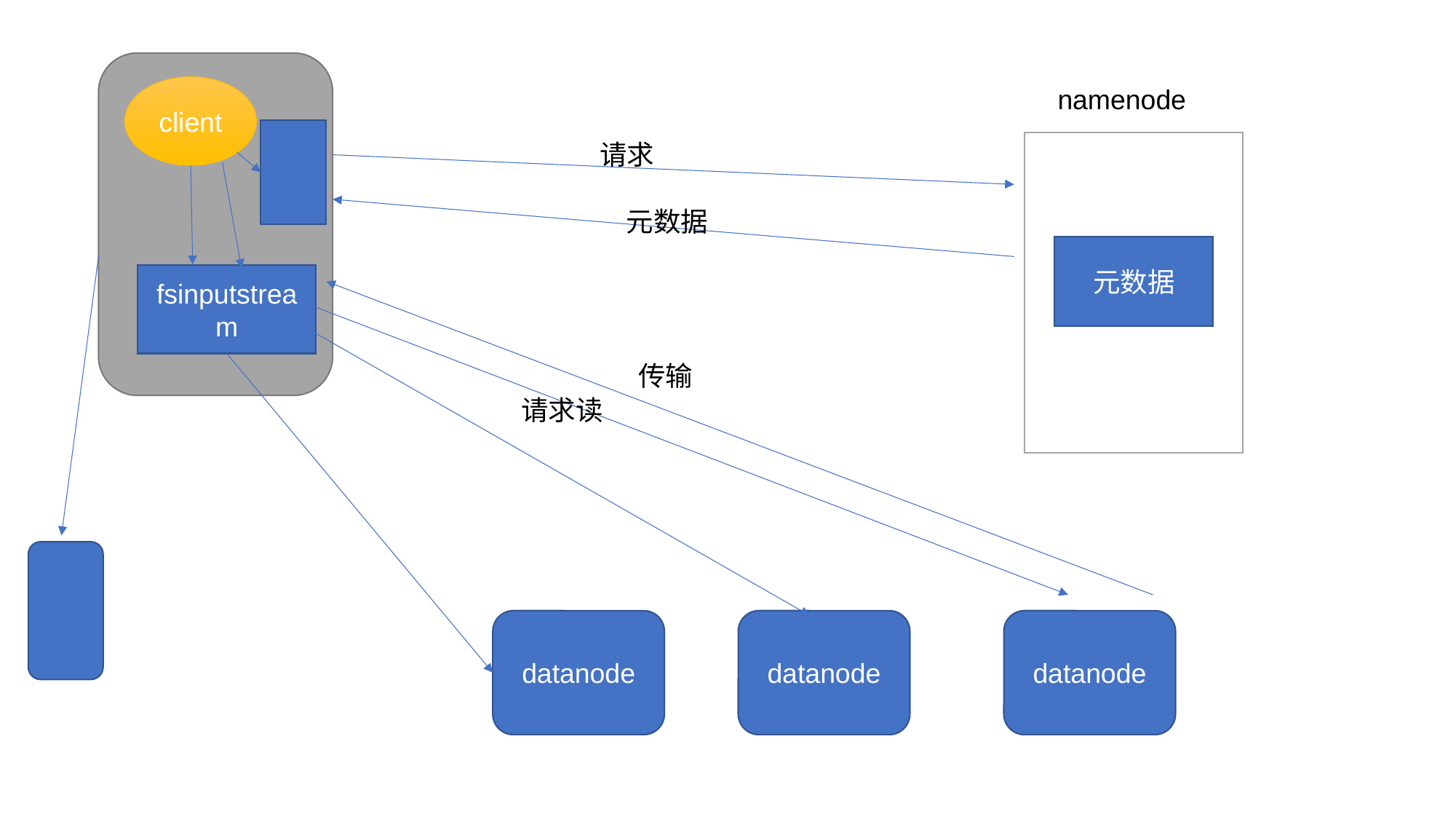

client
namenode

请求

元数据
元数据
fsinputstream
传输
请求读

datanode
datanode
datanode